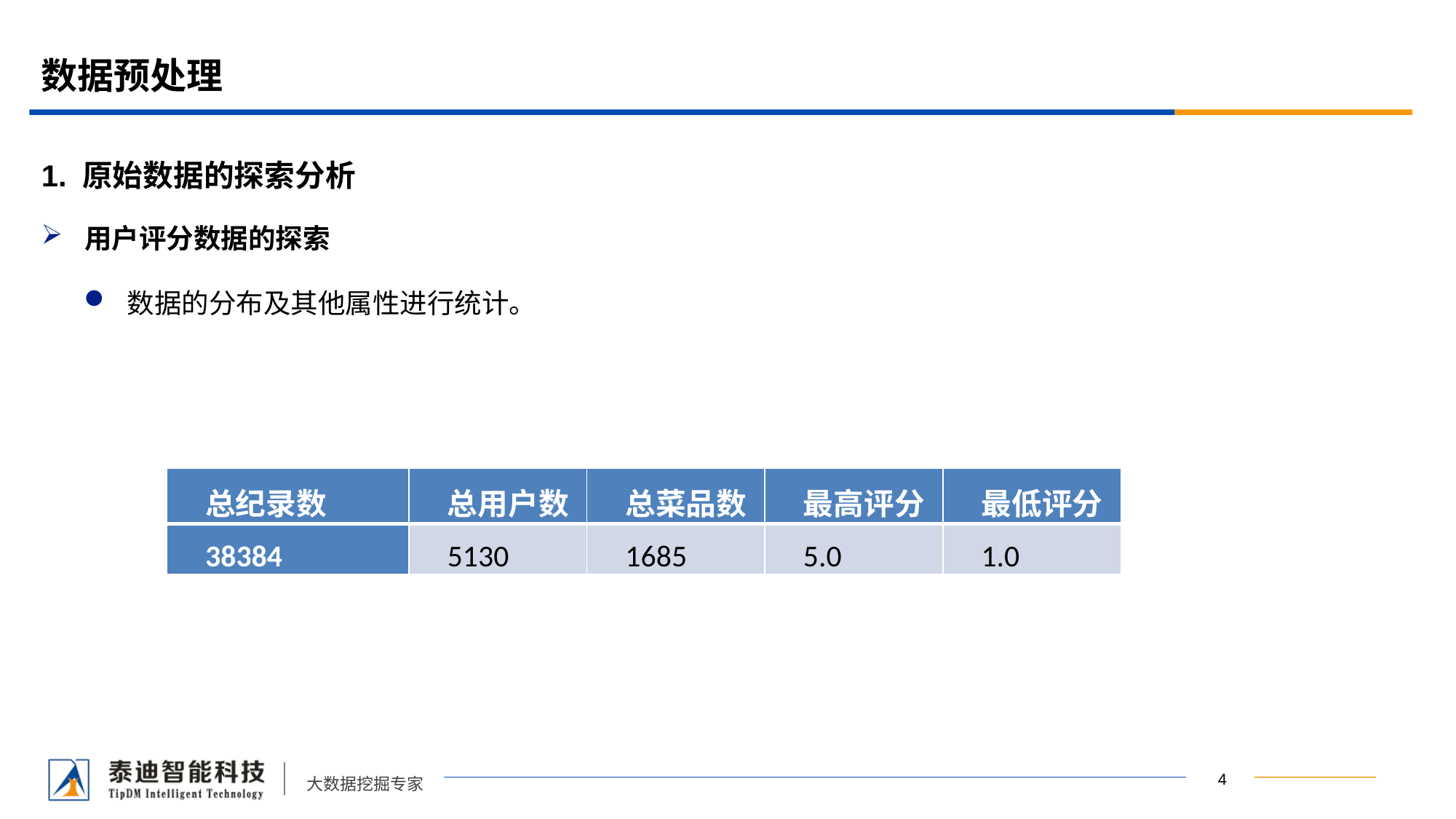

# 数据预处理
1. 原始数据的探索分析
用户评分数据的探索
数据的分布及其他属性进行统计。

| 总纪录数 | 总用户数 | 总菜品数 | 最高评分 | 最低评分 |
| --- | --- | --- | --- | --- |
| 38384 | 5130 | 1685 | 5.0 | 1.0 |